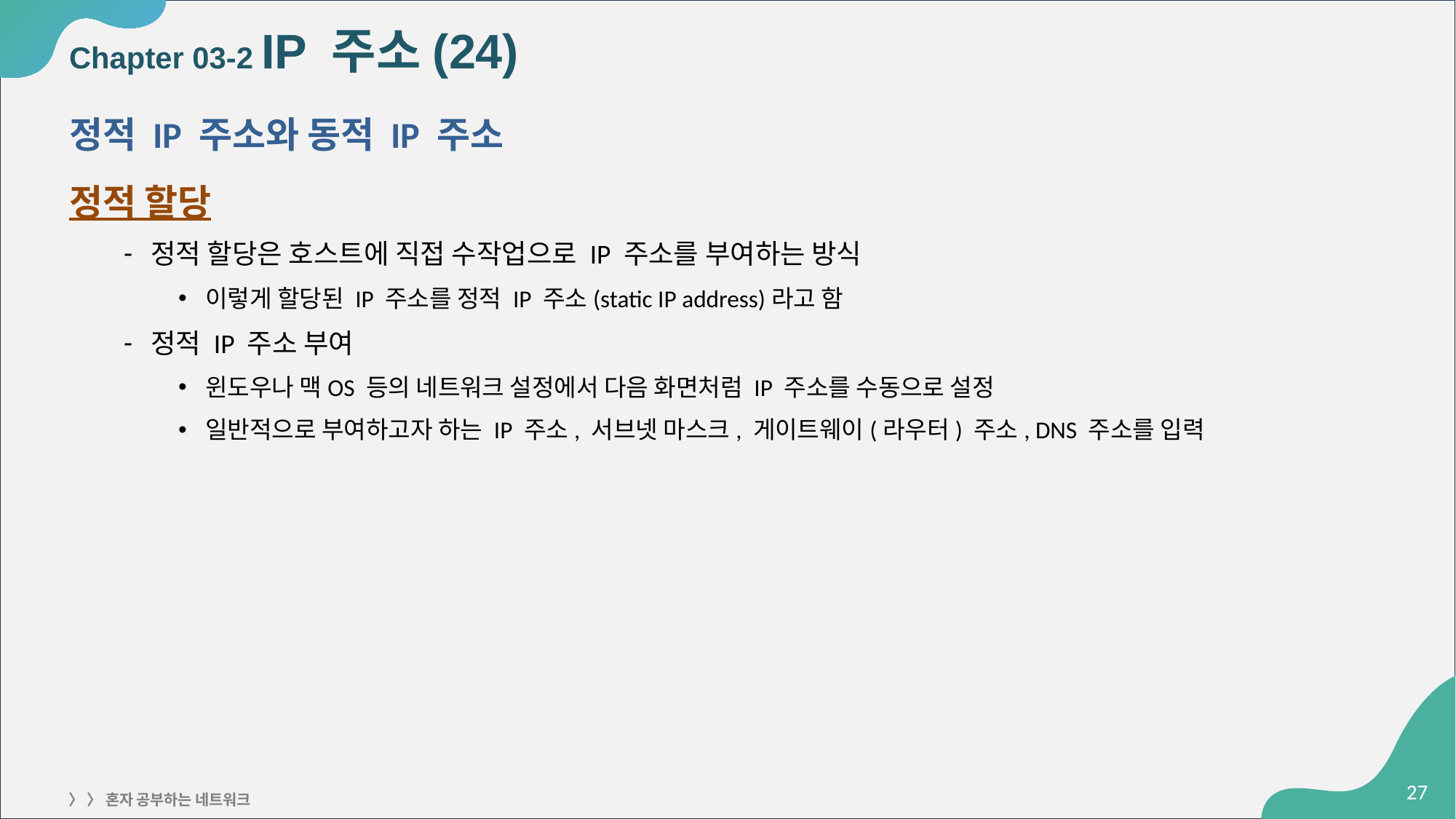

# Chapter 03-2 IP 주소(24)
정적 IP 주소와 동적 IP 주소
정적 할당
정적 할당은 호스트에 직접 수작업으로 IP 주소를 부여하는 방식
이렇게 할당된 IP 주소를 정적 IP 주소(static IP address)라고 함
정적 IP 주소 부여
윈도우나 맥OS 등의 네트워크 설정에서 다음 화면처럼 IP 주소를 수동으로 설정
일반적으로 부여하고자 하는 IP 주소, 서브넷 마스크, 게이트웨이(라우터) 주소, DNS 주소를 입력
27
〉 〉 혼자 공부하는 네트워크